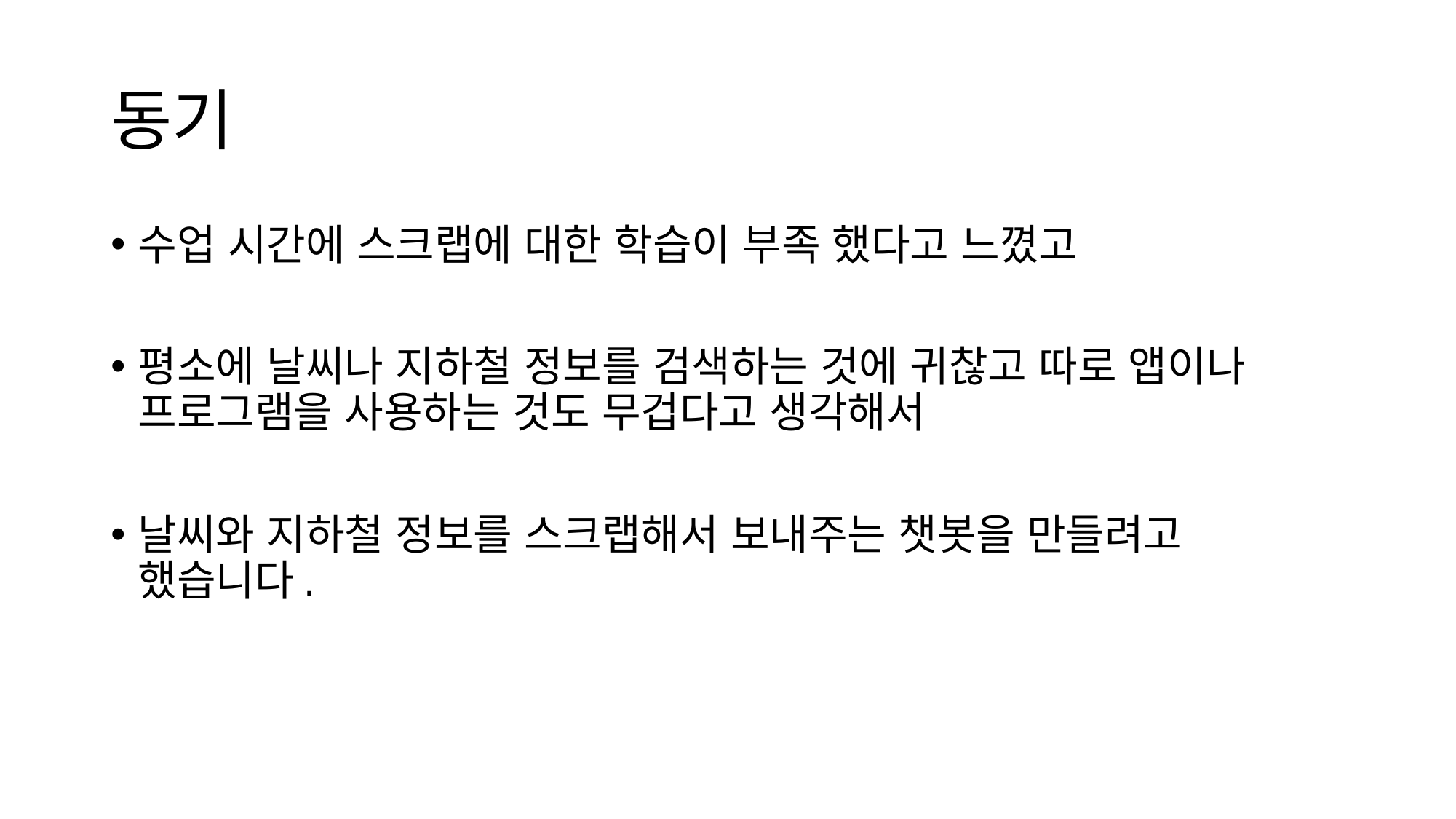

# 동기
수업 시간에 스크랩에 대한 학습이 부족 했다고 느꼈고

평소에 날씨나 지하철 정보를 검색하는 것에 귀찮고 따로 앱이나 프로그램을 사용하는 것도 무겁다고 생각해서

날씨와 지하철 정보를 스크랩해서 보내주는 챗봇을 만들려고 했습니다.